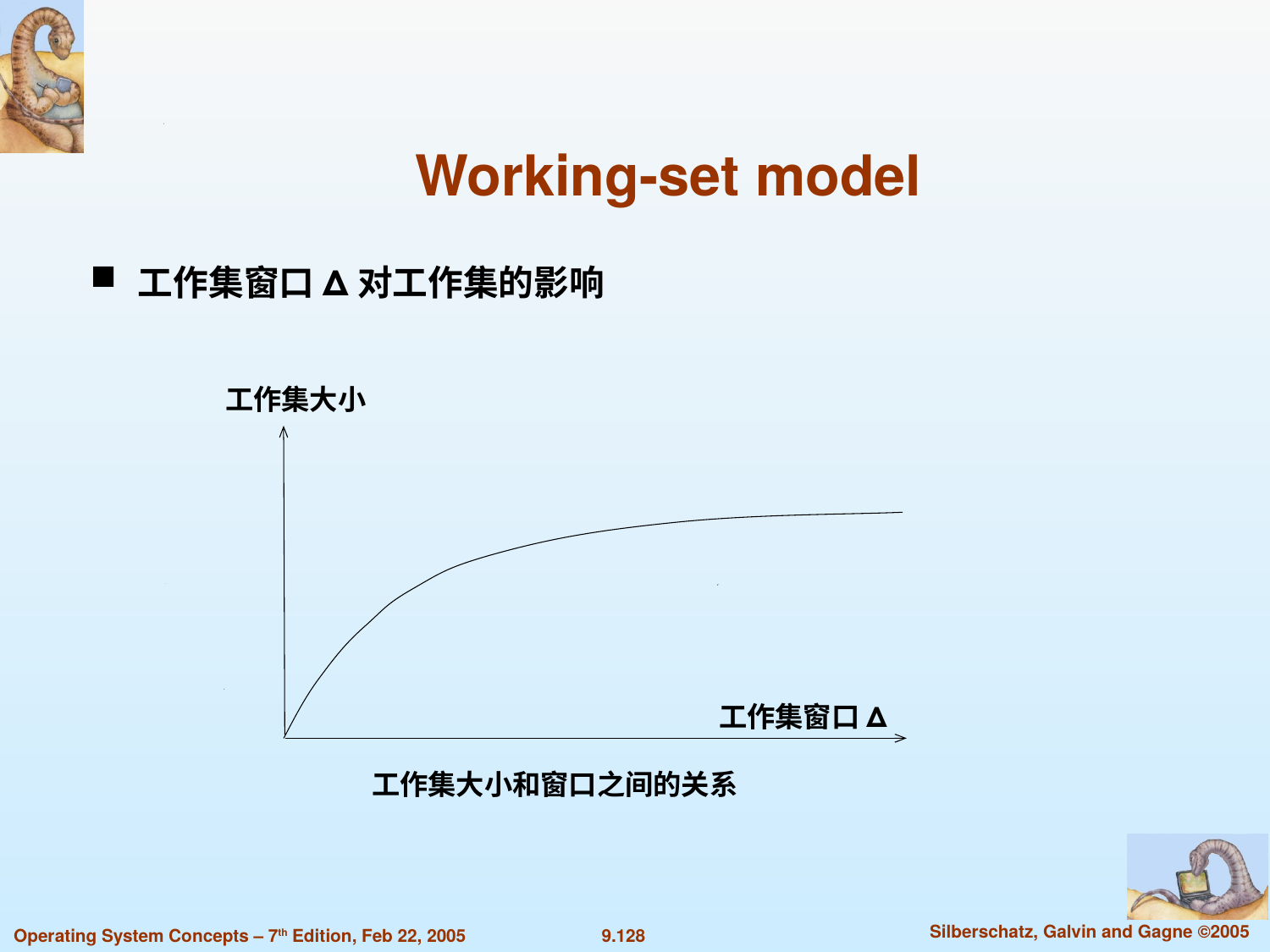

Working-set model
工作集窗口Δ对工作集的影响
工作集大小

工作集窗口Δ
工作集大小和窗口之间的关系